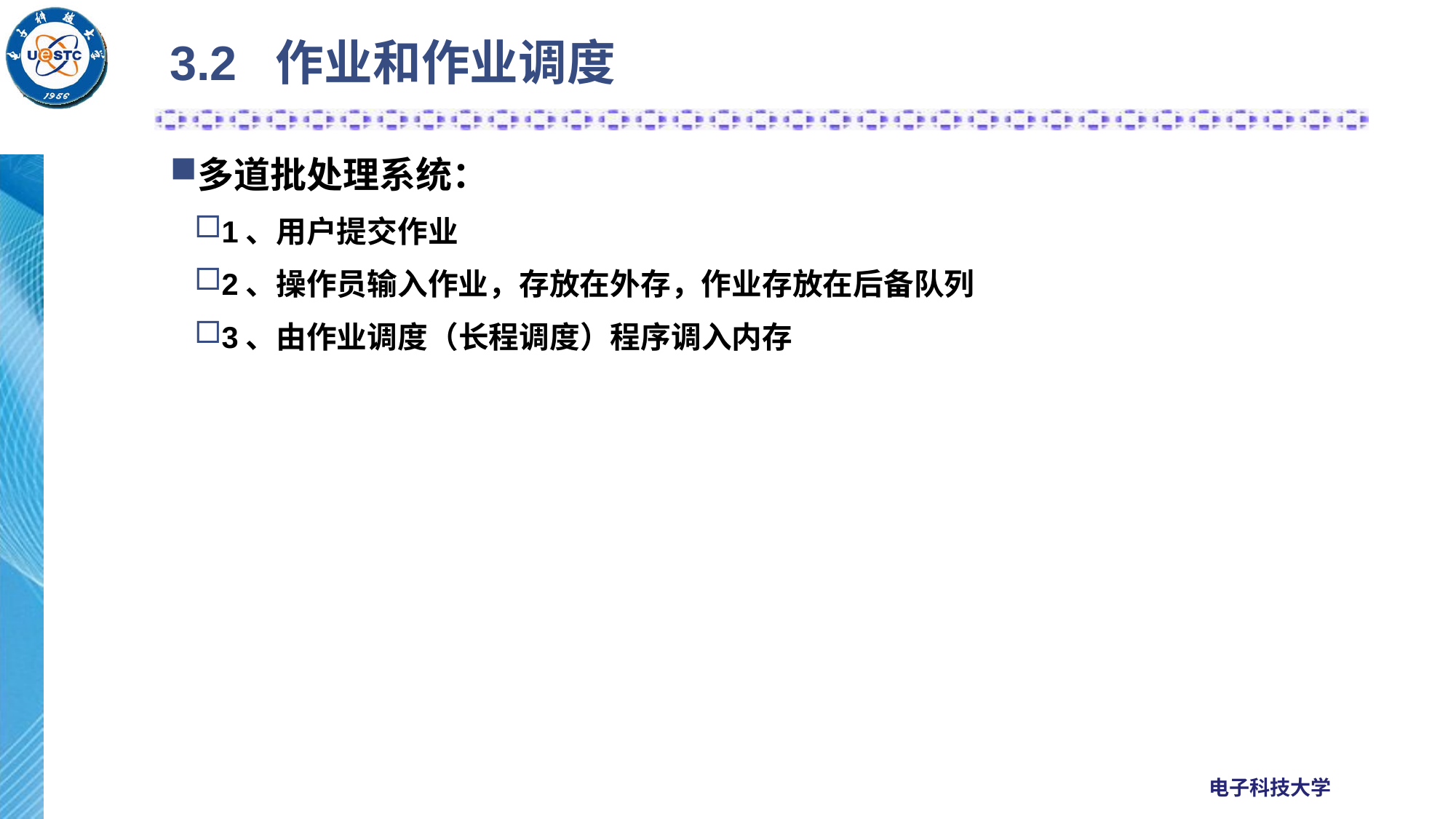

# 3.2  作业和作业调度
多道批处理系统：
1、用户提交作业
2、操作员输入作业，存放在外存，作业存放在后备队列
3、由作业调度（长程调度）程序调入内存